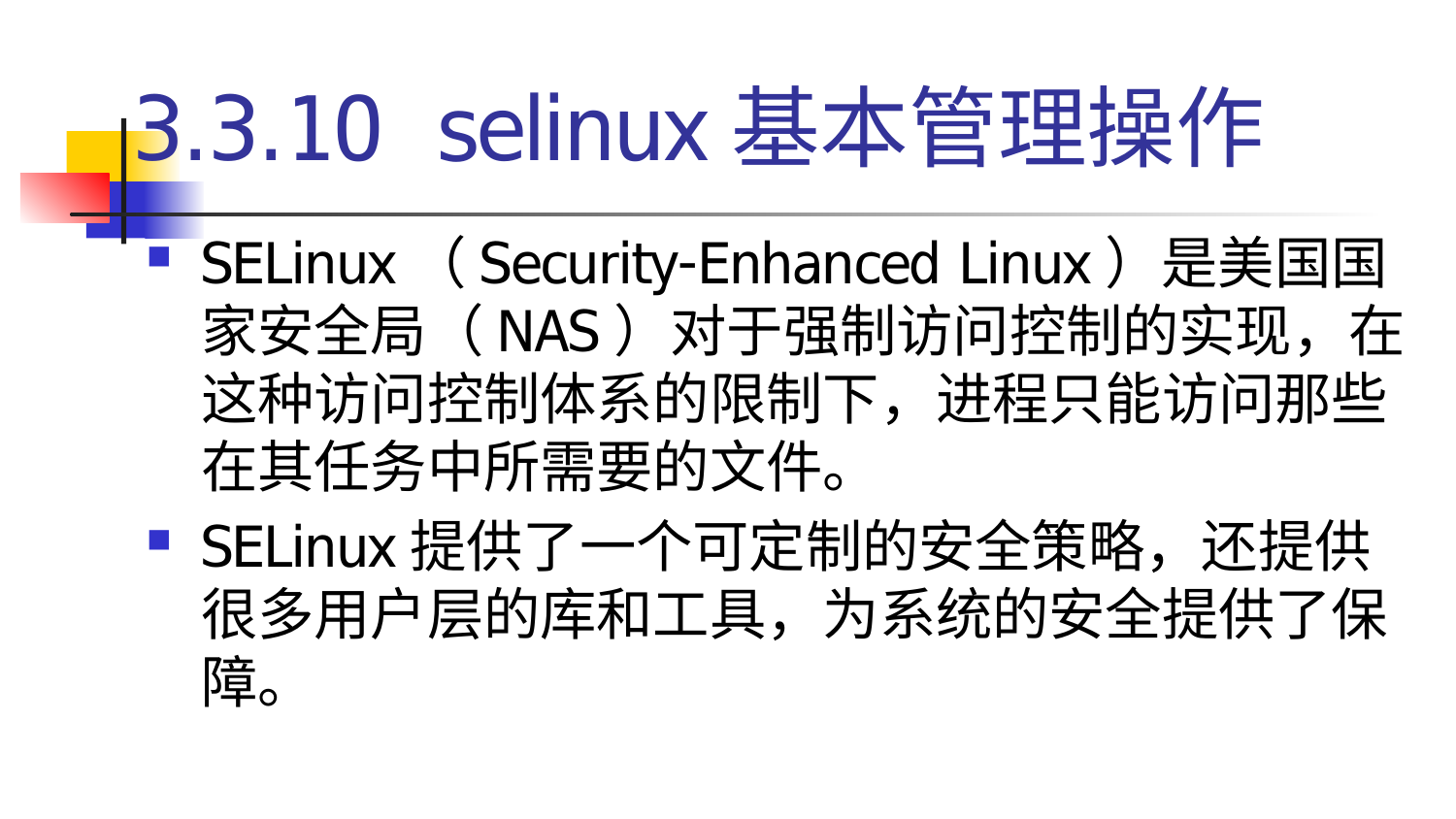

# 3.3.10  selinux基本管理操作
SELinux（Security-Enhanced Linux）是美国国家安全局（NAS）对于强制访问控制的实现，在这种访问控制体系的限制下，进程只能访问那些在其任务中所需要的文件。
SELinux提供了一个可定制的安全策略，还提供很多用户层的库和工具，为系统的安全提供了保障。